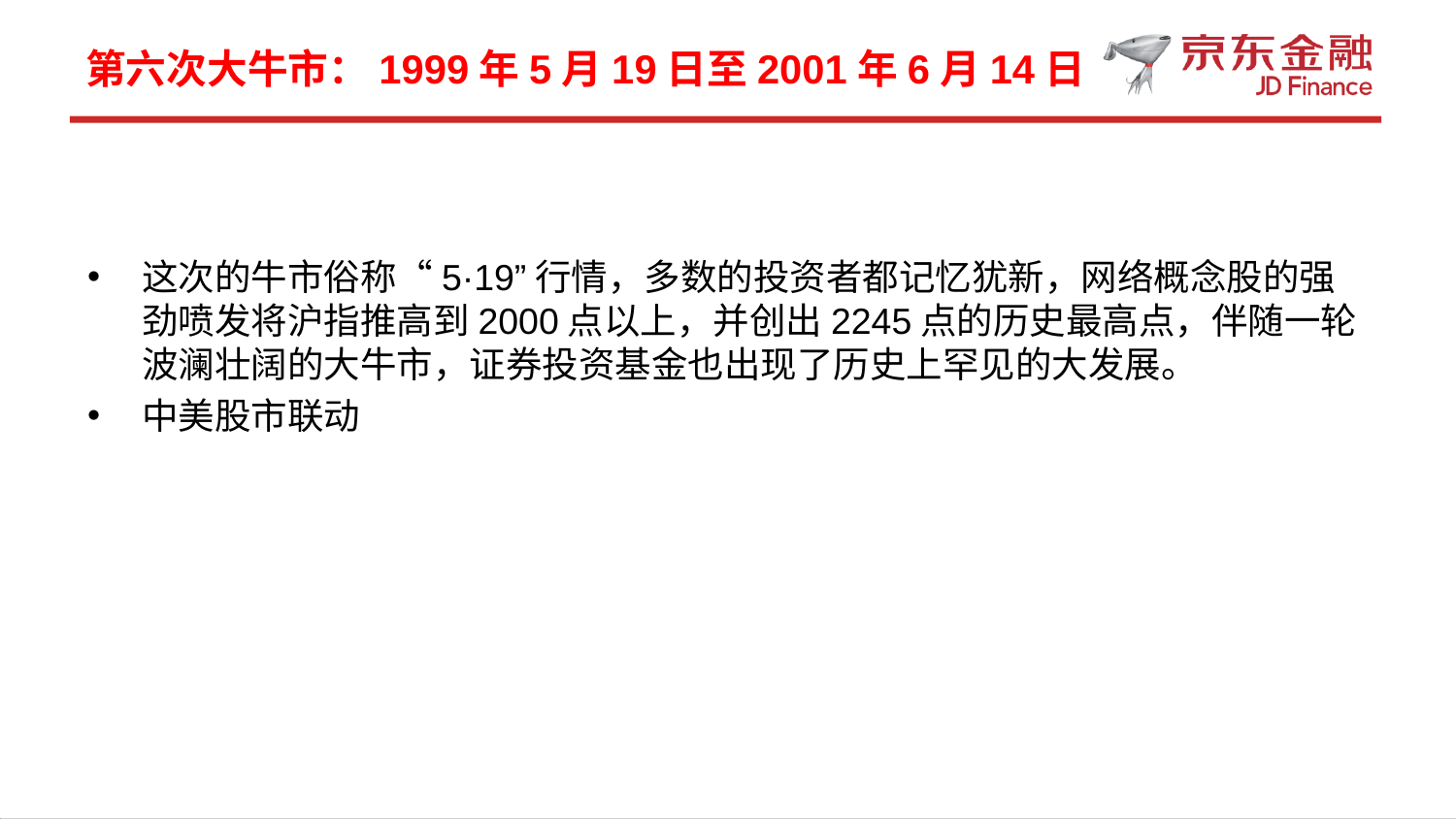

# 第六次大牛市：1999年5月19日至2001年6月14日
这次的牛市俗称“5·19”行情，多数的投资者都记忆犹新，网络概念股的强劲喷发将沪指推高到2000点以上，并创出2245点的历史最高点，伴随一轮波澜壮阔的大牛市，证券投资基金也出现了历史上罕见的大发展。
中美股市联动